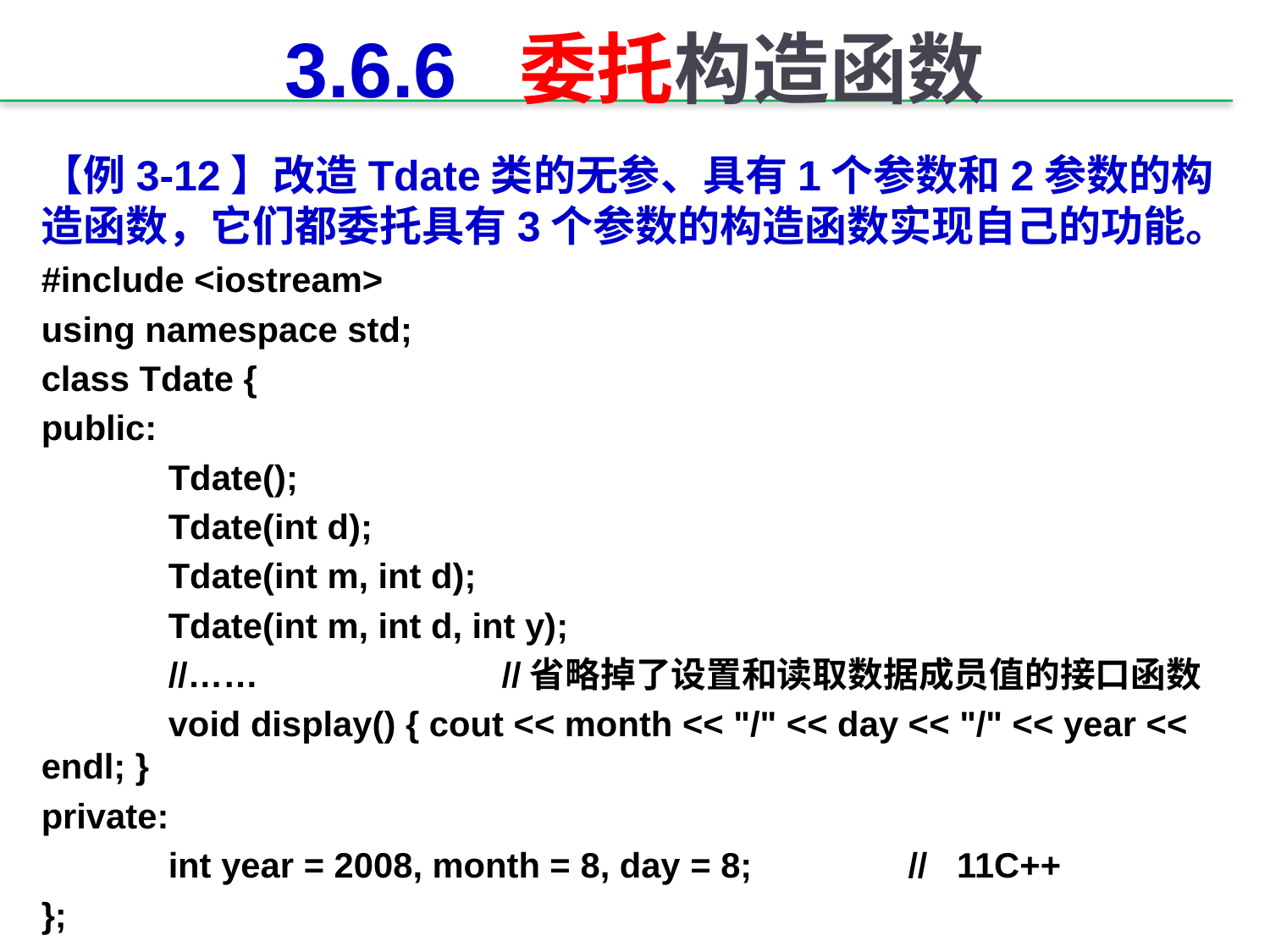

# 3.6.6  委托构造函数
【例3-12】改造Tdate类的无参、具有1个参数和2参数的构造函数，它们都委托具有3个参数的构造函数实现自己的功能。
#include <iostream>
using namespace std;
class Tdate {
public:
	Tdate();
	Tdate(int d);
	Tdate(int m, int d);
	Tdate(int m, int d, int y);
	//……                         //省略掉了设置和读取数据成员值的接口函数
	void display() { cout << month << "/" << day << "/" << year << endl; }
private:
	int year = 2008, month = 8, day = 8;                //   11C++
};